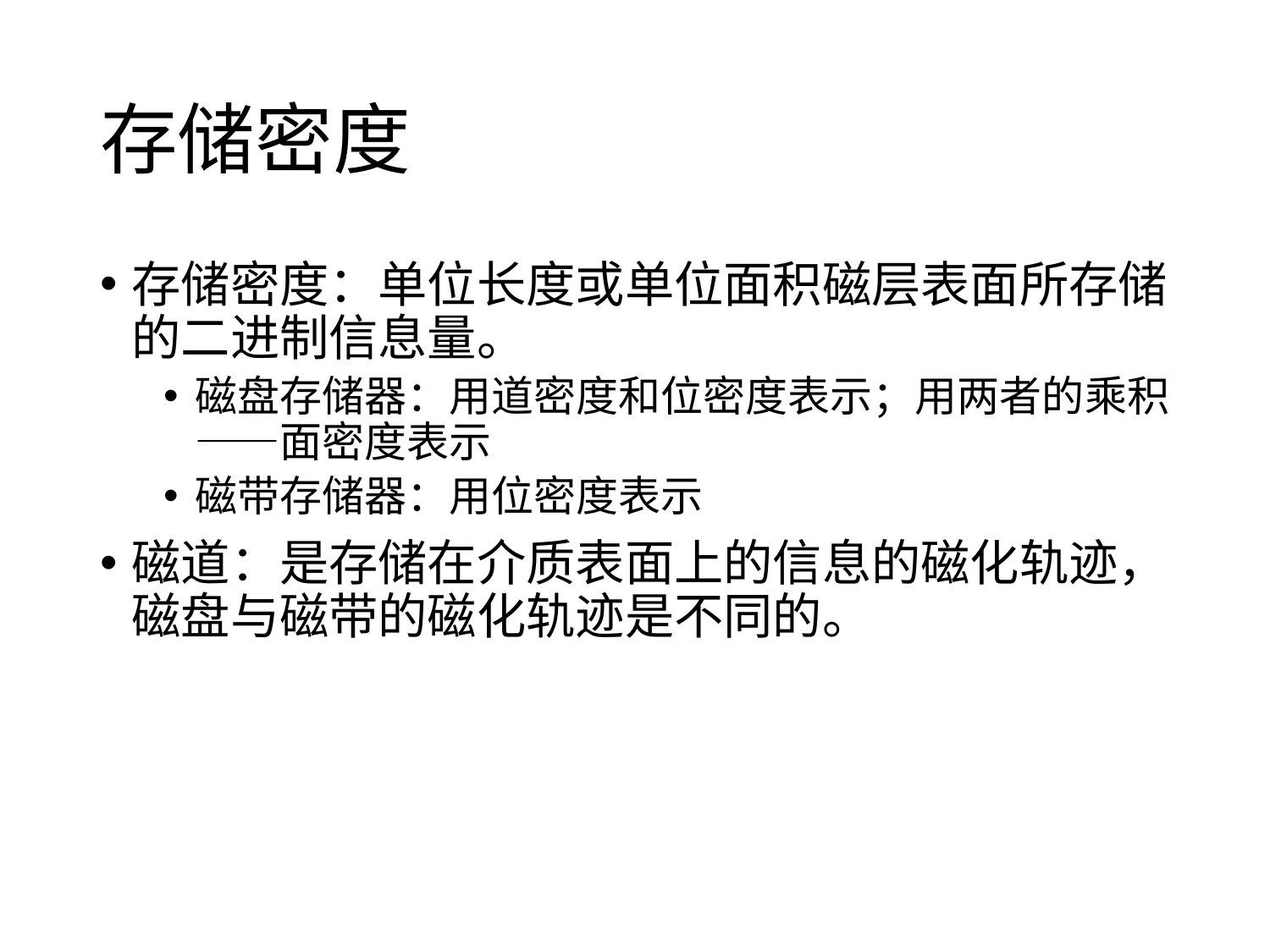

# 存储密度
存储密度：单位长度或单位面积磁层表面所存储的二进制信息量。
磁盘存储器：用道密度和位密度表示；用两者的乘积——面密度表示
磁带存储器：用位密度表示
磁道：是存储在介质表面上的信息的磁化轨迹，磁盘与磁带的磁化轨迹是不同的。